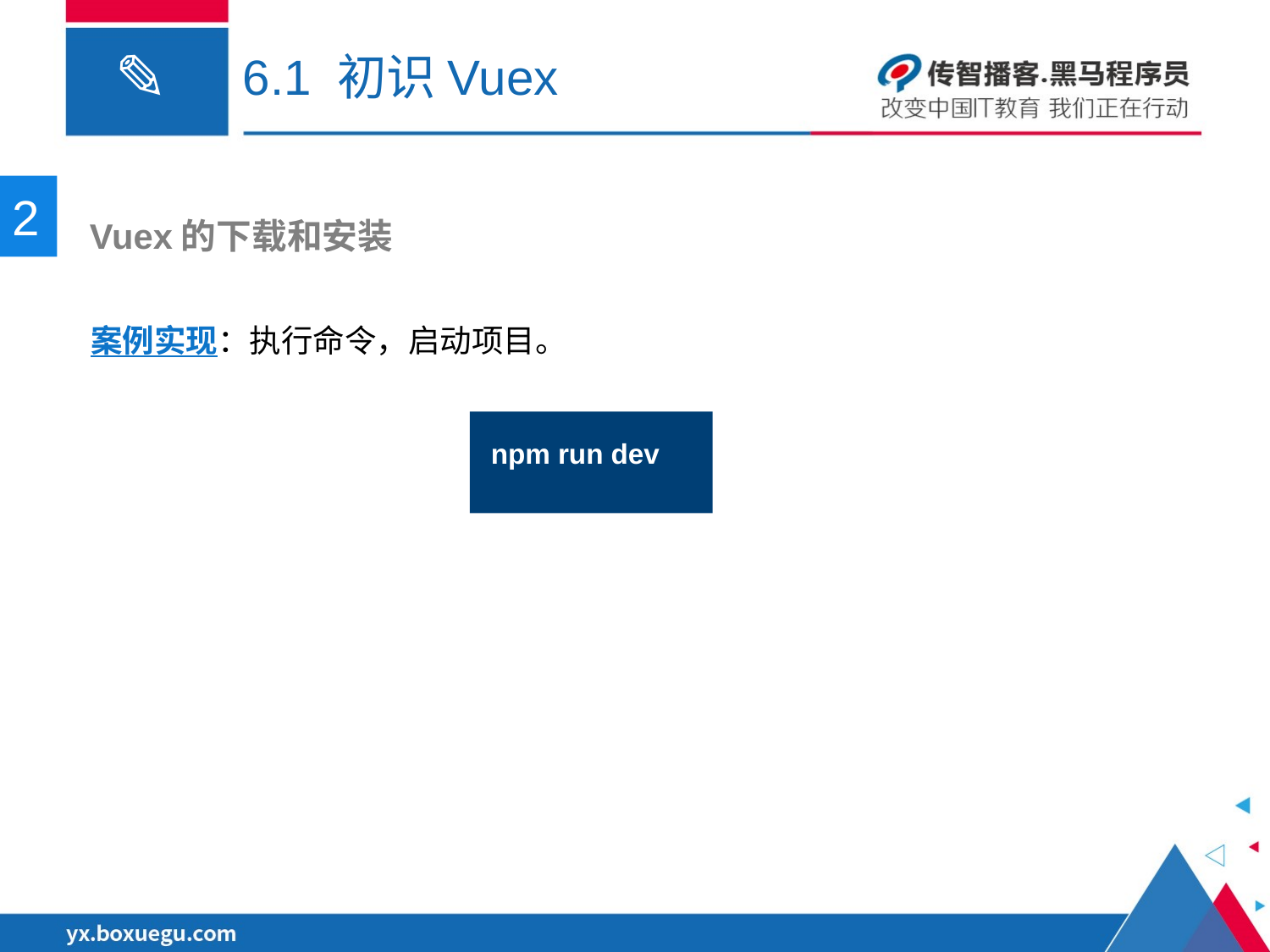

# 6.1 初识Vuex

2
  Vuex的下载和安装
案例实现：执行命令，启动项目。

npm run dev